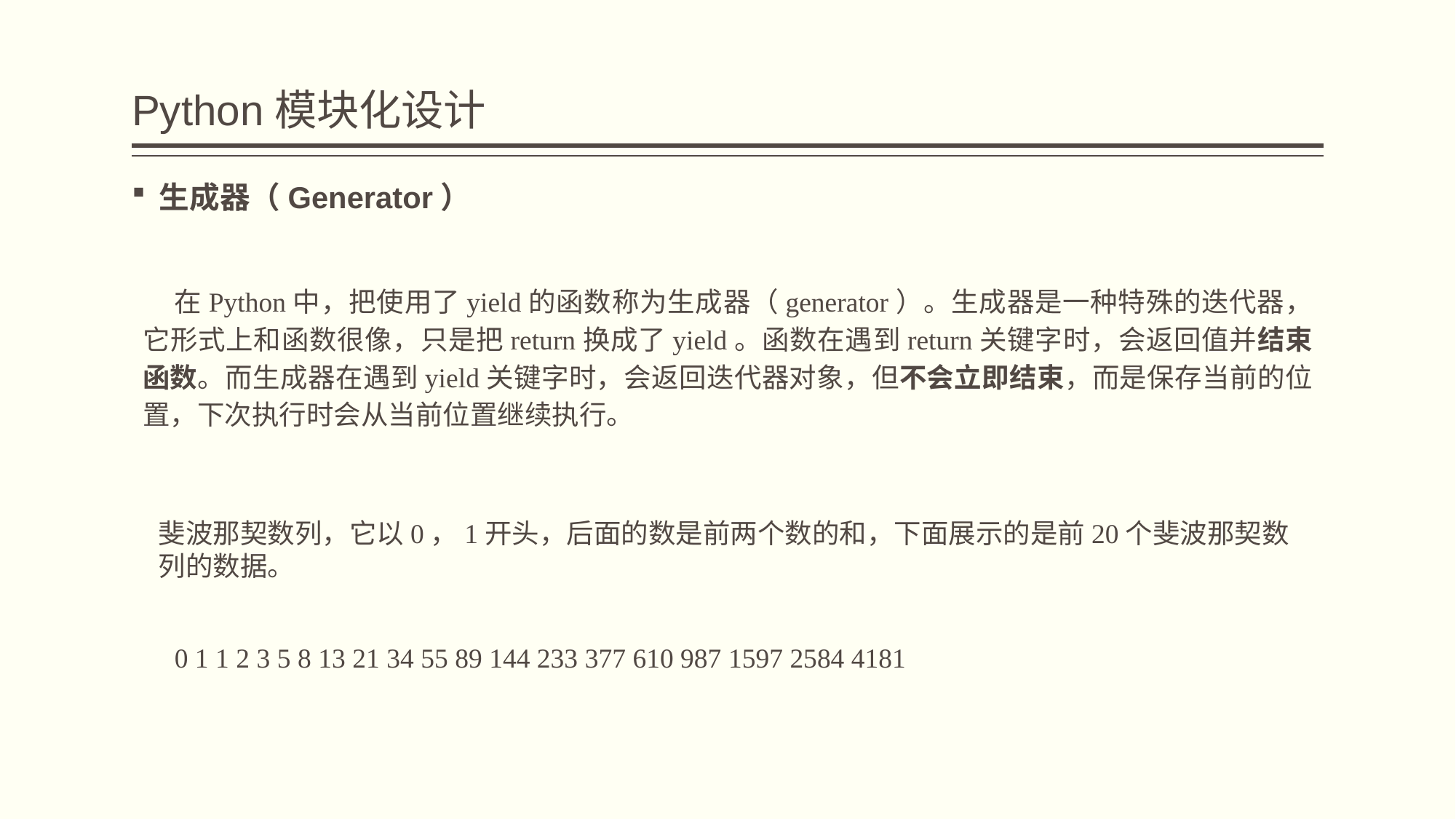

# Python模块化设计
生成器（Generator）

在Python中，把使用了yield的函数称为生成器（generator）。生成器是一种特殊的迭代器，它形式上和函数很像，只是把return换成了yield。函数在遇到return关键字时，会返回值并结束函数。而生成器在遇到yield关键字时，会返回迭代器对象，但不会立即结束，而是保存当前的位置，下次执行时会从当前位置继续执行。
斐波那契数列，它以0，1开头，后面的数是前两个数的和，下面展示的是前20个斐波那契数列的数据。
0 1 1 2 3 5 8 13 21 34 55 89 144 233 377 610 987 1597 2584 4181